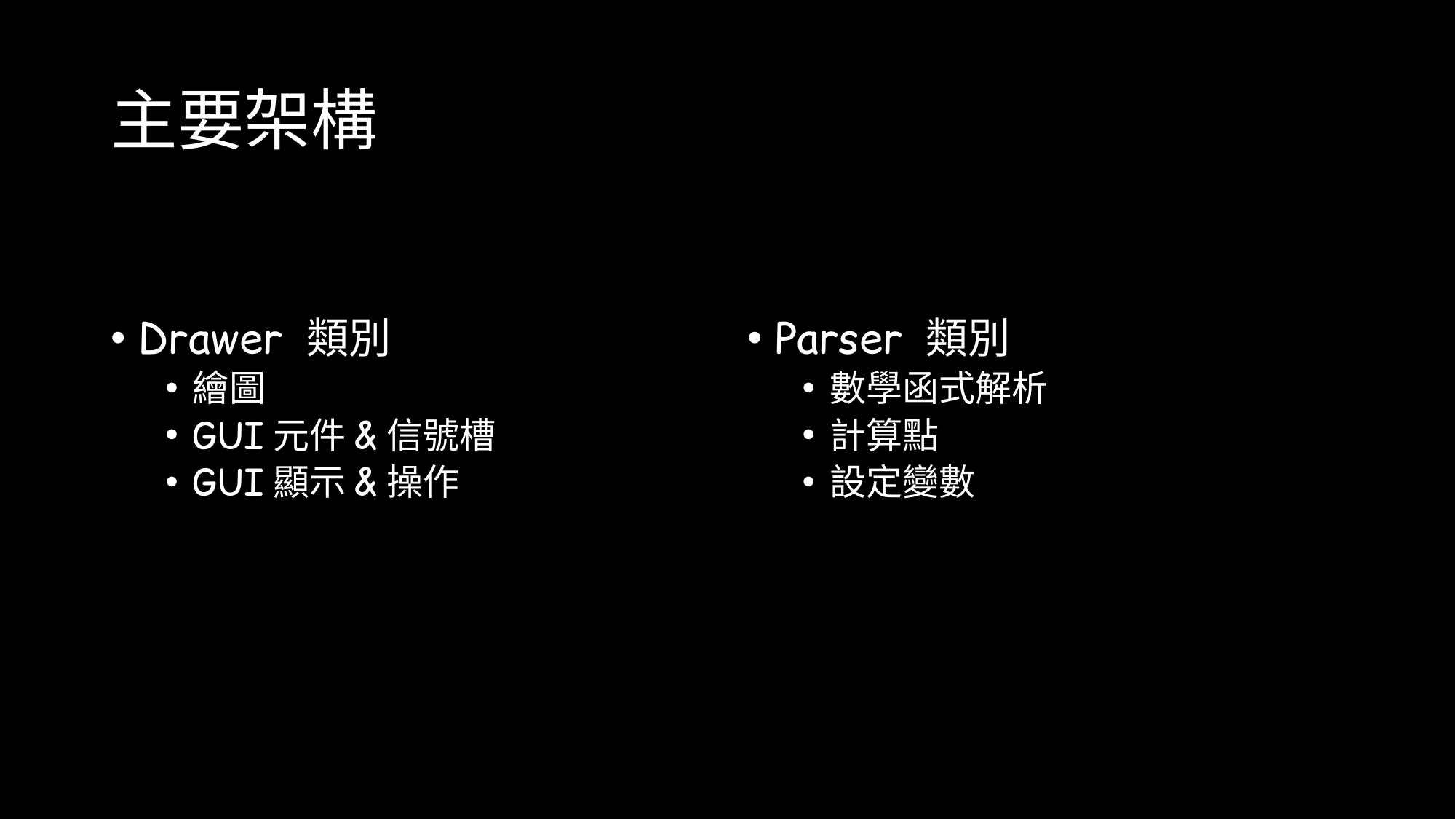

# 主要架構
Drawer 類別
繪圖
GUI元件&信號槽
GUI顯示&操作

Parser 類別
數學函式解析
計算點
設定變數